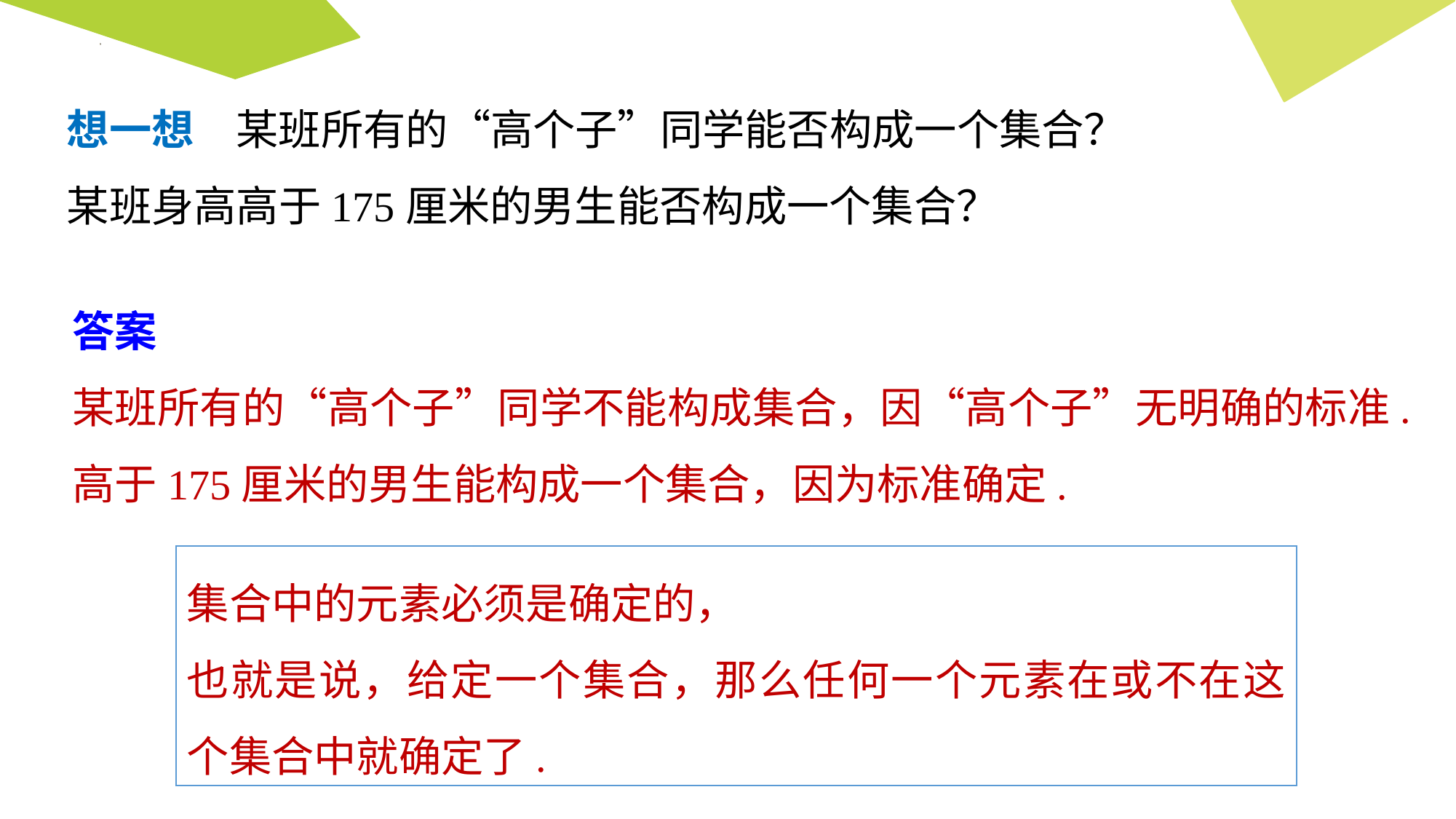

想一想　某班所有的“高个子”同学能否构成一个集合？
某班身高高于175厘米的男生能否构成一个集合？

答案
某班所有的“高个子”同学不能构成集合，因“高个子”无明确的标准.
高于175厘米的男生能构成一个集合，因为标准确定.

集合中的元素必须是确定的，
也就是说，给定一个集合，那么任何一个元素在或不在这个集合中就确定了.